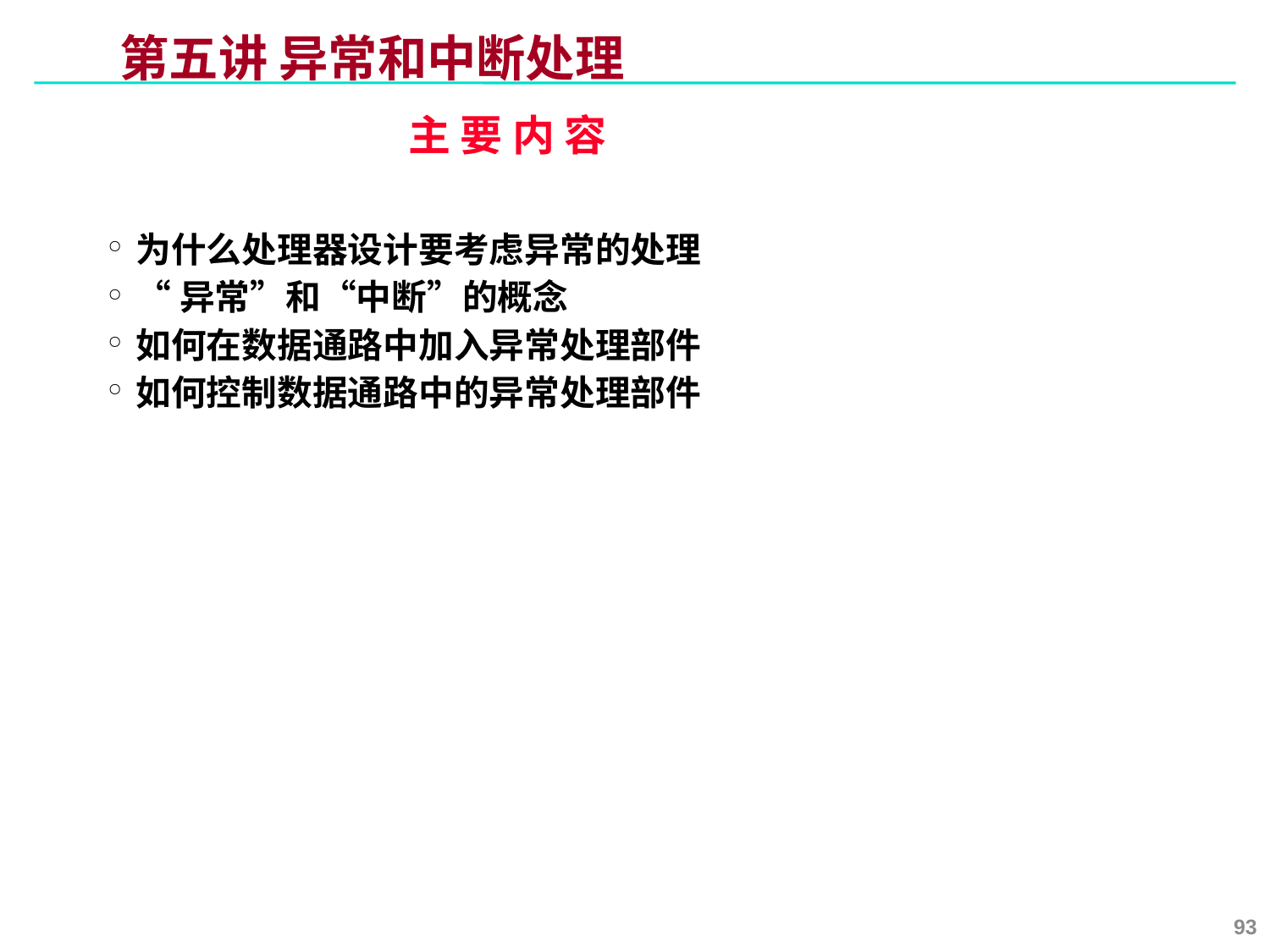

# 第五讲 异常和中断处理
主 要 内 容

为什么处理器设计要考虑异常的处理
“异常”和“中断”的概念
如何在数据通路中加入异常处理部件
如何控制数据通路中的异常处理部件
93